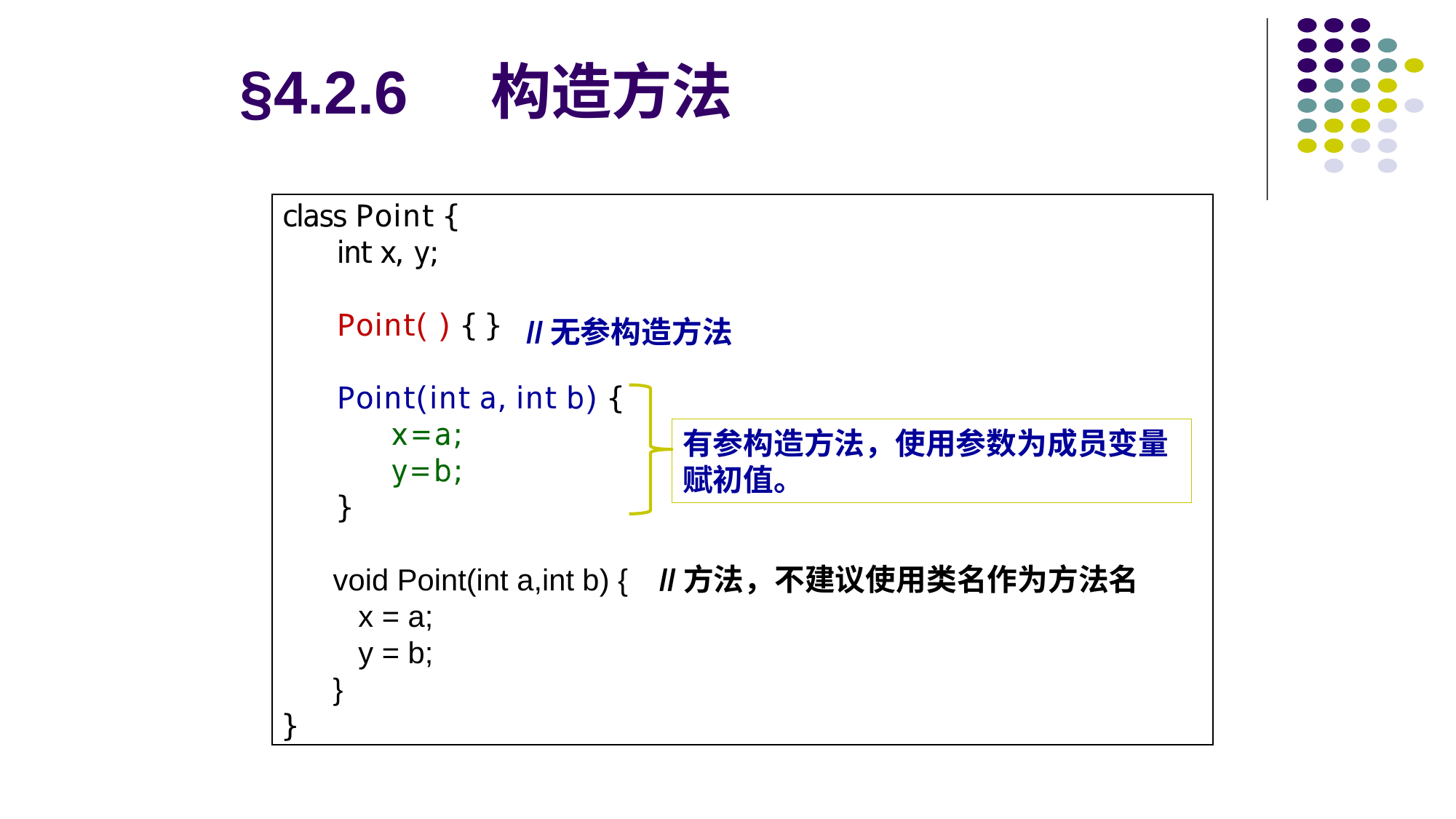

# §4.2.6    构造方法
class Point {
int x, y;

Point( ) { }

Point(int a, int b) {
x=a;
y=b;
}

      void Point(int a,int b) {
         x = a;
         y = b;
      }
}
//无参构造方法

有参构造方法，使用参数为成员变量赋初值。
//方法，不建议使用类名作为方法名
34